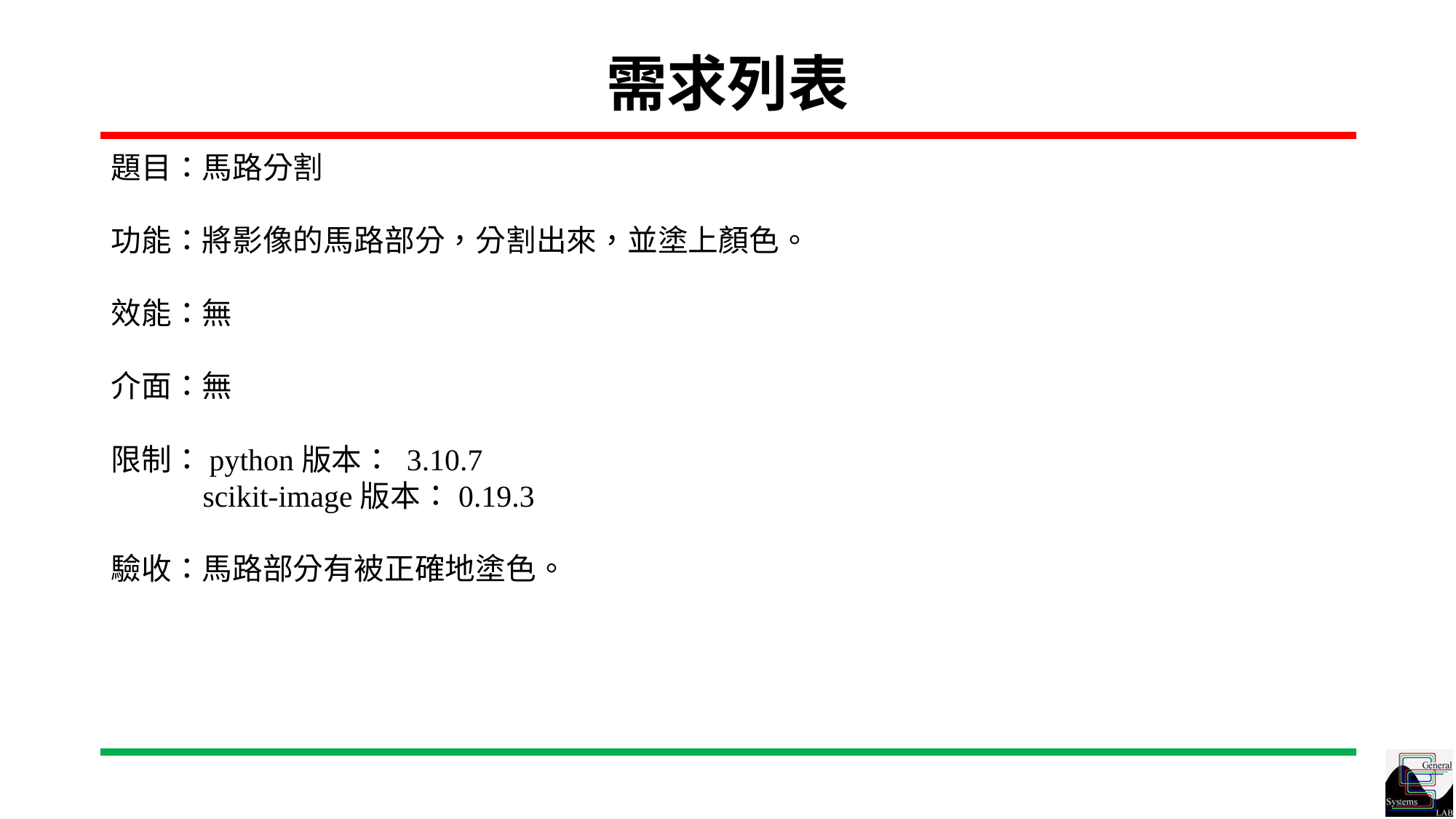

# 需求列表
題目：馬路分割

功能：將影像的馬路部分，分割出來，並塗上顏色。
效能：無
介面：無
限制：python版本： 3.10.7
            scikit-image版本：0.19.3
驗收：馬路部分有被正確地塗色。